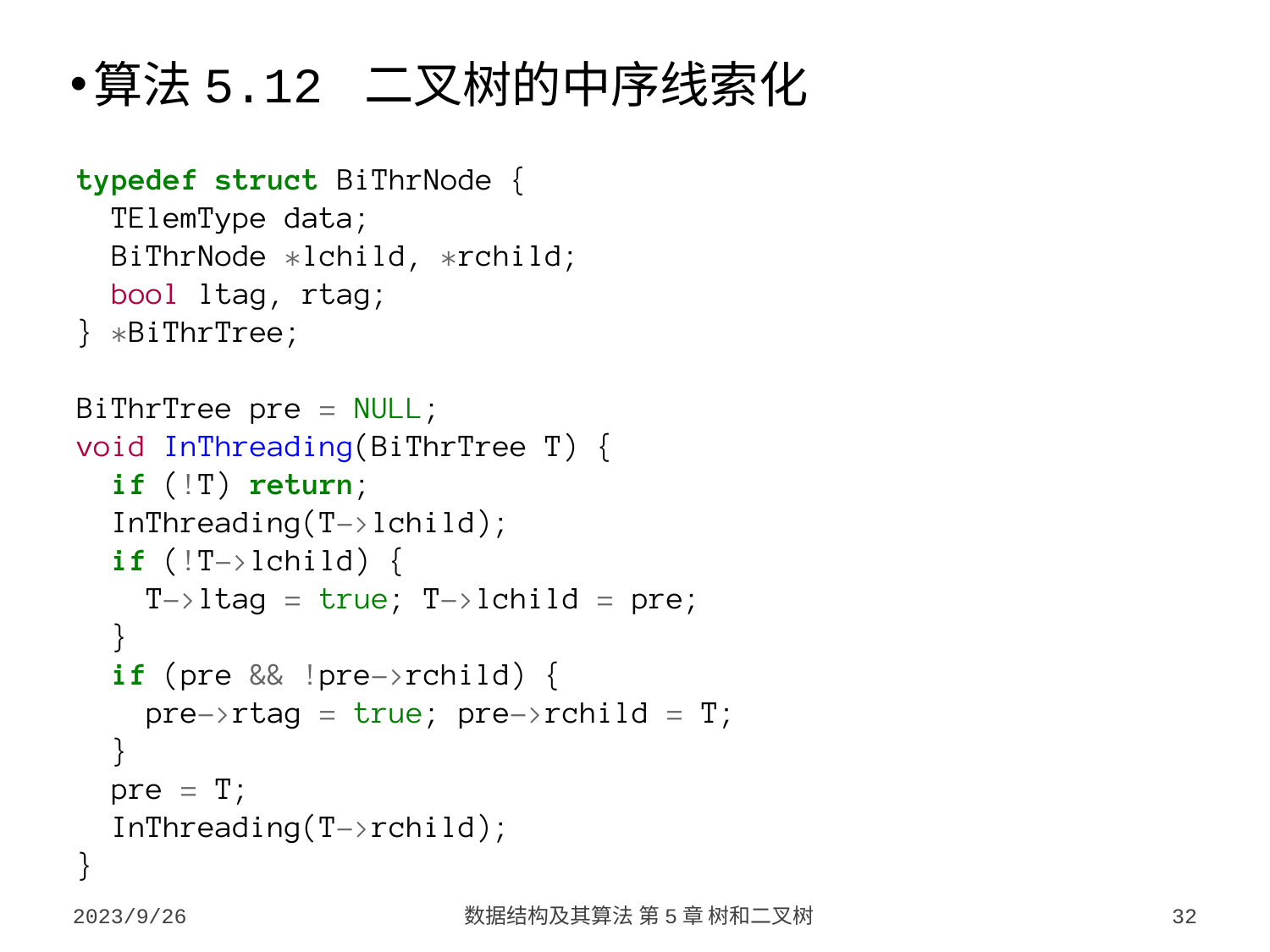

算法5.12 二叉树的中序线索化
typedef struct BiThrNode {
  TElemType data;
  BiThrNode *lchild, *rchild;
  bool ltag, rtag;
} *BiThrTree;

BiThrTree pre = NULL;
void InThreading(BiThrTree T) {
  if (!T) return;
  InThreading(T->lchild);
  if (!T->lchild) {
    T->ltag = true; T->lchild = pre;
  }
  if (pre && !pre->rchild) {
    pre->rtag = true; pre->rchild = T;
  }
  pre = T;
  InThreading(T->rchild);
}
2023/9/26
数据结构及其算法 第5章 树和二叉树
32